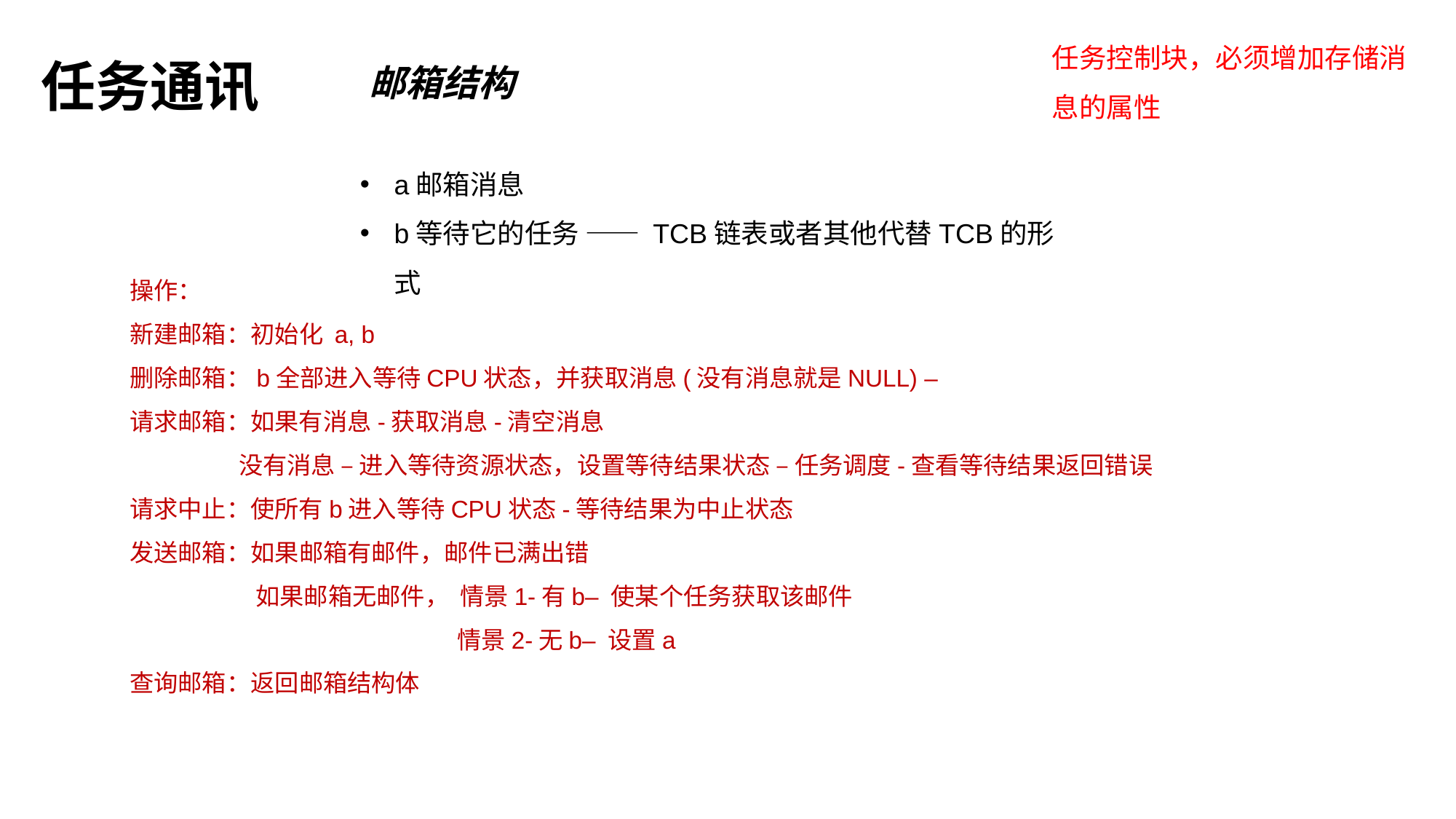

任务通讯
任务控制块，必须增加存储消息的属性
# 邮箱结构
a邮箱消息
b等待它的任务 —— TCB链表或者其他代替TCB的形式
操作：
新建邮箱：初始化 a, b
删除邮箱：b全部进入等待CPU状态，并获取消息(没有消息就是NULL) –
请求邮箱：如果有消息-获取消息-清空消息
	没有消息 – 进入等待资源状态，设置等待结果状态 – 任务调度-查看等待结果返回错误
请求中止：使所有b进入等待CPU状态-等待结果为中止状态
发送邮箱：如果邮箱有邮件，邮件已满出错
	  如果邮箱无邮件，  情景1-有b– 使某个任务获取该邮件
			情景2-无b– 设置a
查询邮箱：返回邮箱结构体